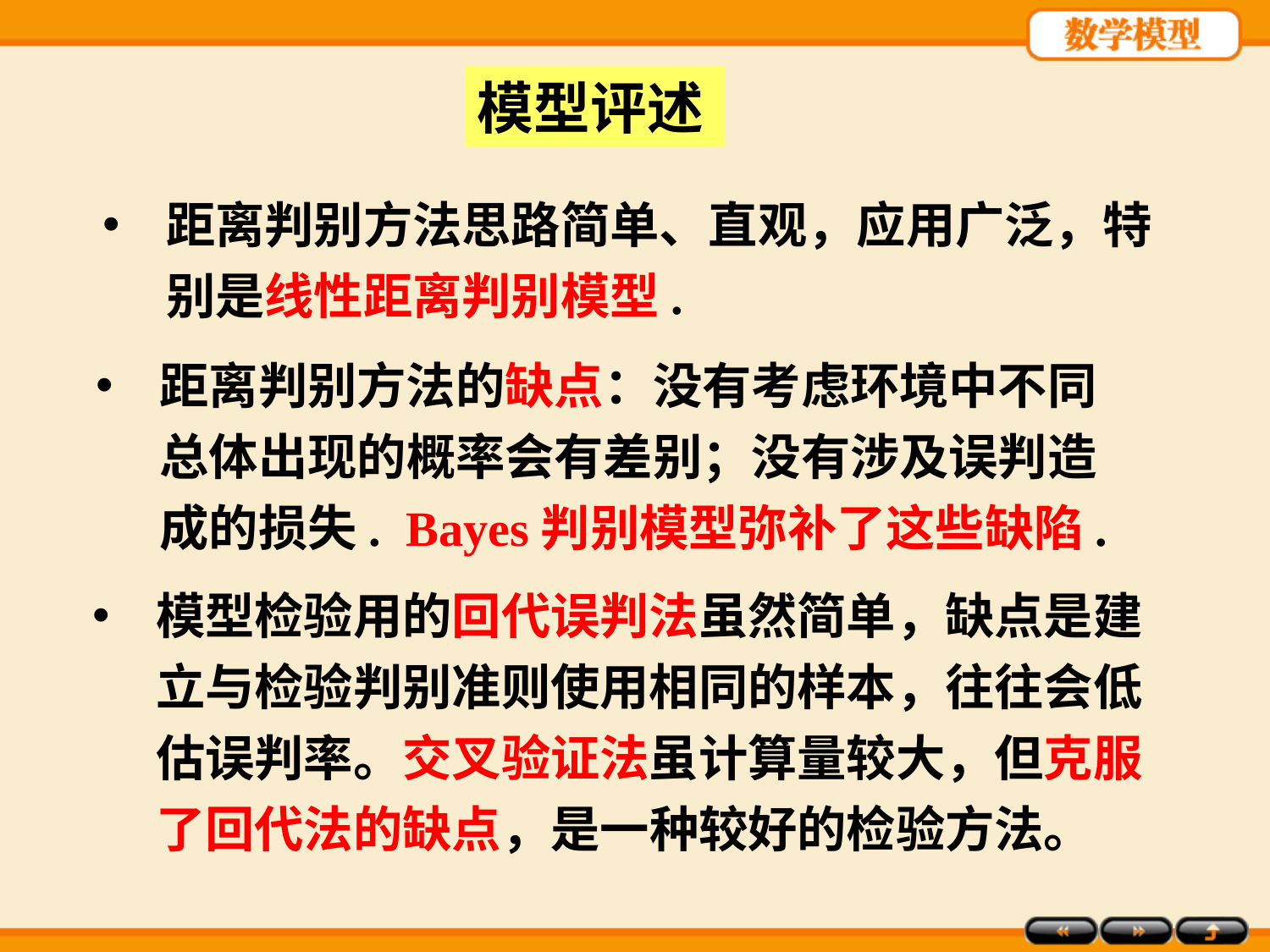

模型评述
距离判别方法思路简单、直观，应用广泛，特别是线性距离判别模型.
距离判别方法的缺点：没有考虑环境中不同总体出现的概率会有差别；没有涉及误判造成的损失.  Bayes判别模型弥补了这些缺陷.
模型检验用的回代误判法虽然简单，缺点是建立与检验判别准则使用相同的样本，往往会低估误判率。交叉验证法虽计算量较大，但克服了回代法的缺点，是一种较好的检验方法。